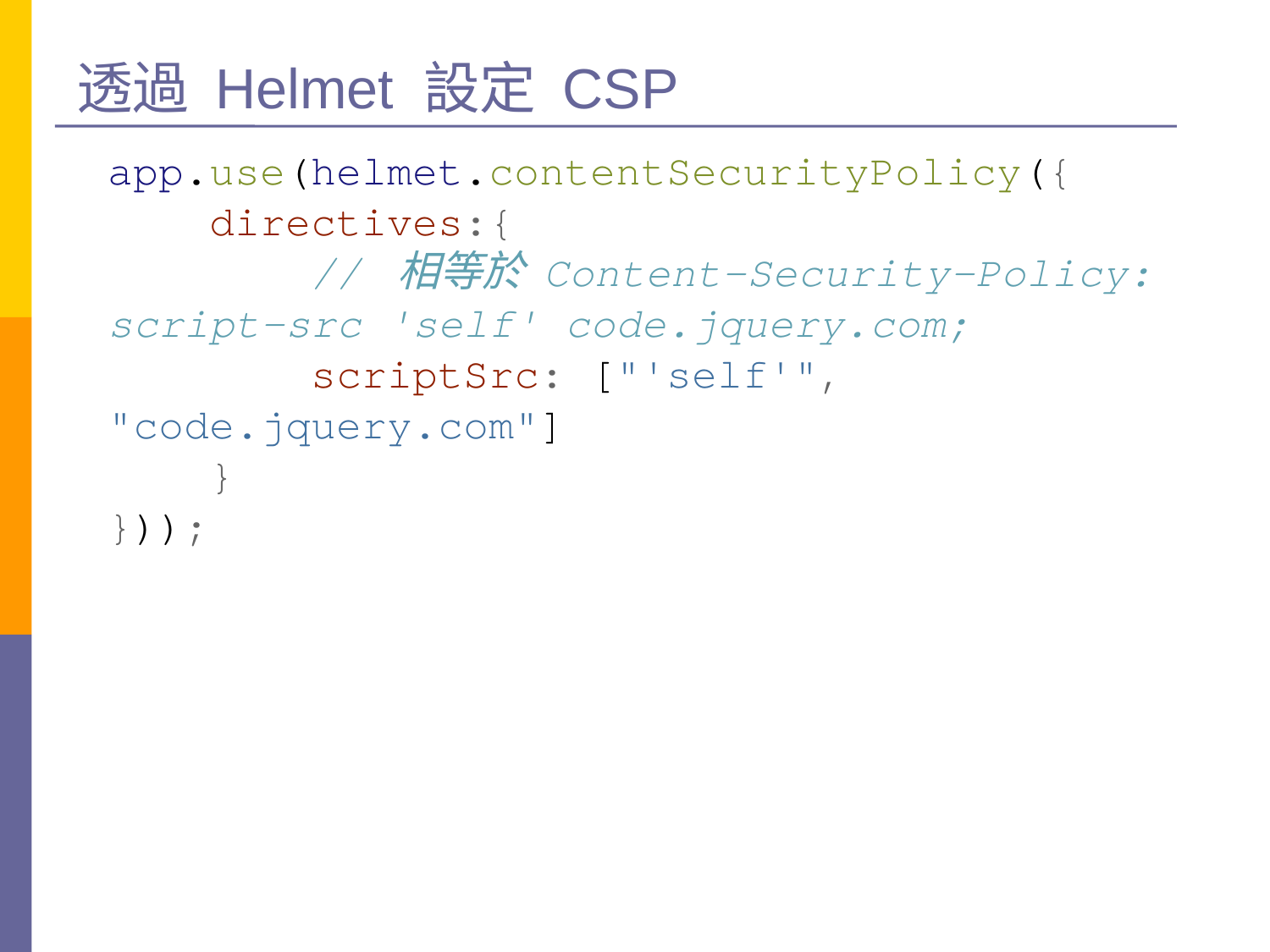

# 透過 Helmet 設定 CSP
app.use(helmet.contentSecurityPolicy({
    directives:{
        // 相等於 Content-Security-Policy: script-src 'self' code.jquery.com;
        scriptSrc: ["'self'", "code.jquery.com"]
    }
}));